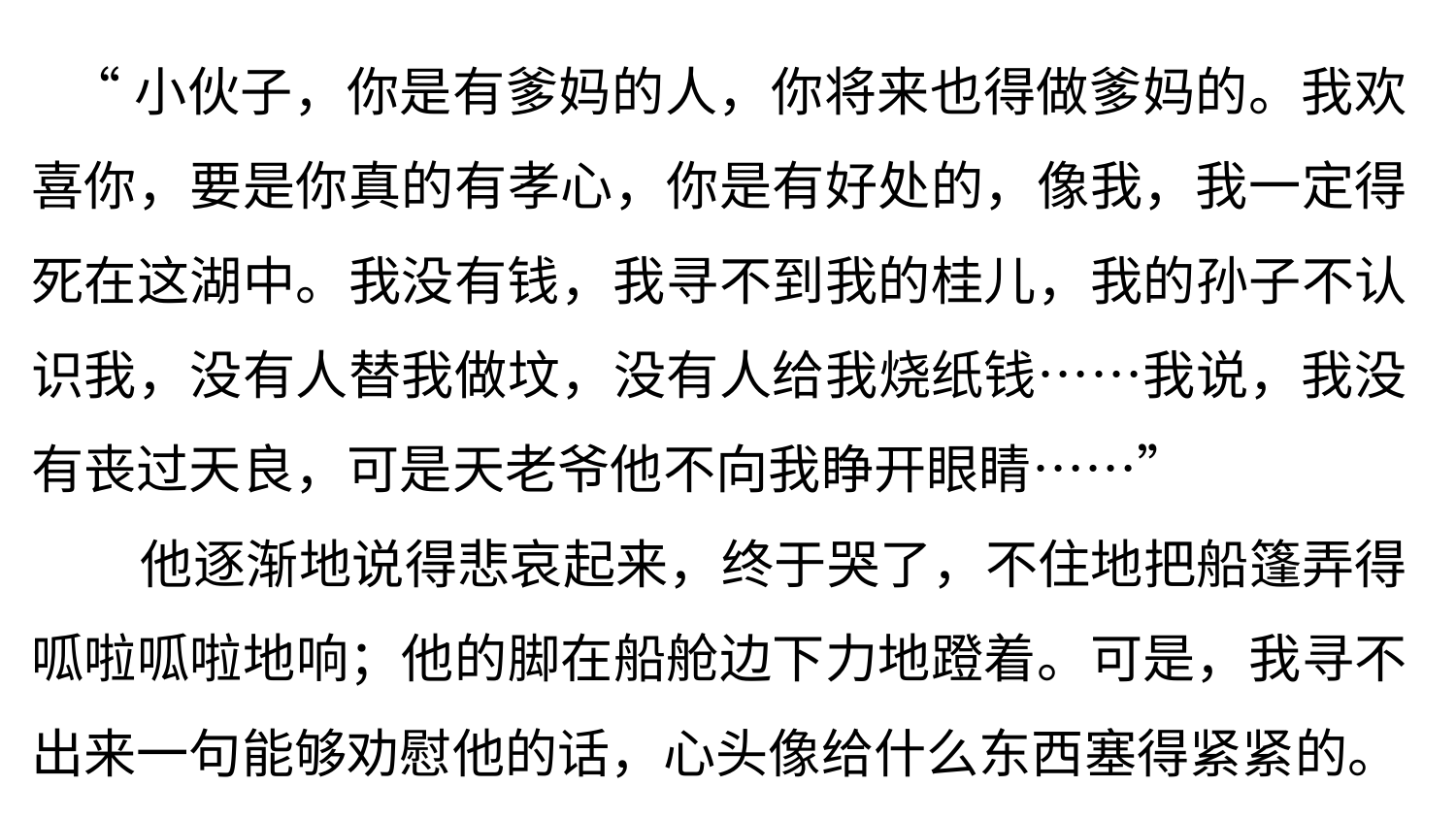

“小伙子，你是有爹妈的人，你将来也得做爹妈的。我欢喜你，要是你真的有孝心，你是有好处的，像我，我一定得死在这湖中。我没有钱，我寻不到我的桂儿，我的孙子不认识我，没有人替我做坟，没有人给我烧纸钱……我说，我没有丧过天良，可是天老爷他不向我睁开眼睛……”
        他逐渐地说得悲哀起来，终于哭了，不住地把船篷弄得呱啦呱啦地响；他的脚在船舱边下力地蹬着。可是，我寻不出来一句能够劝慰他的话，心头像给什么东西塞得紧紧的。